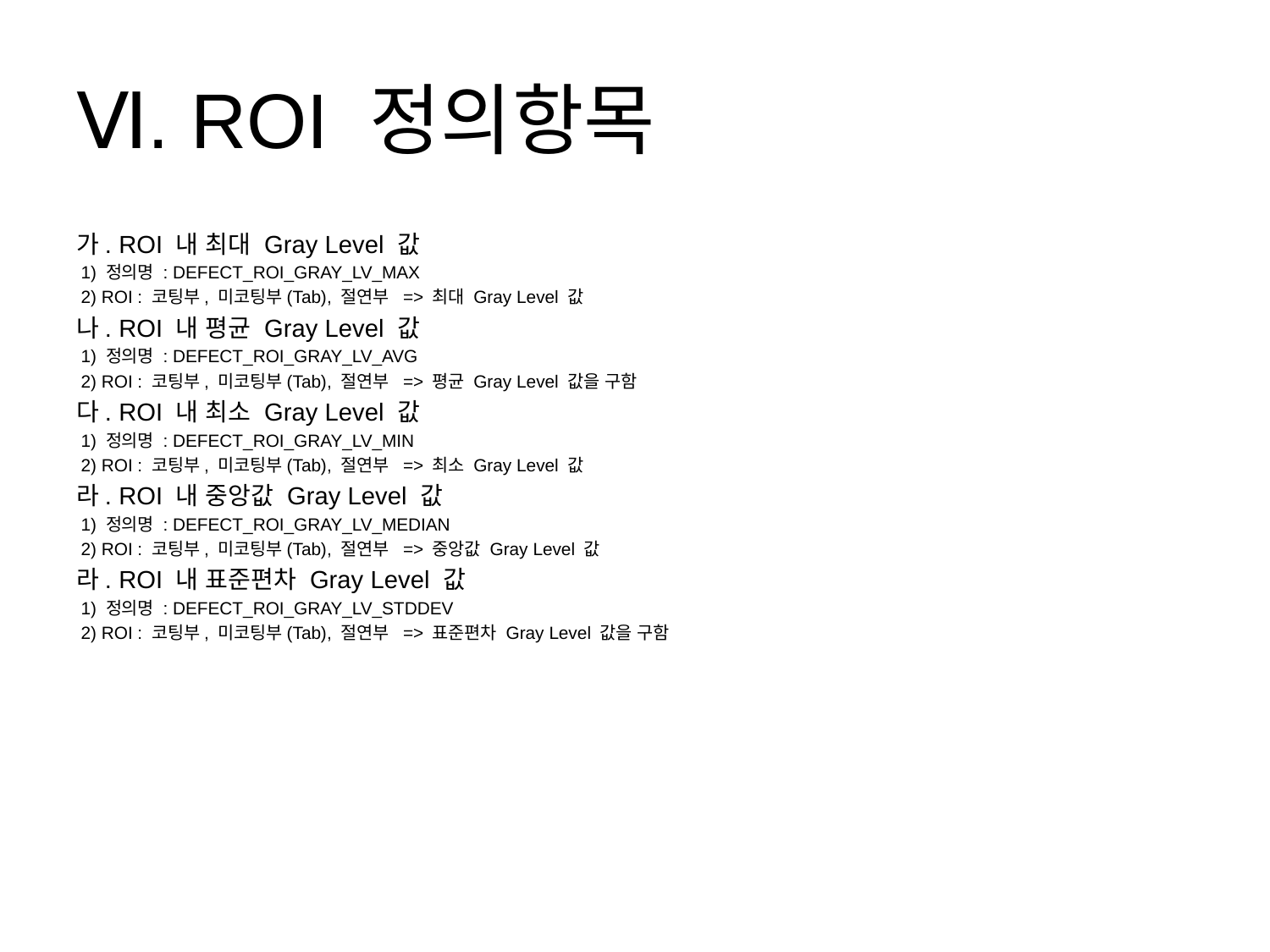

# Ⅵ. ROI 정의항목
가. ROI 내 최대 Gray Level 값
 1) 정의명 : DEFECT_ROI_GRAY_LV_MAX
 2) ROI : 코팅부, 미코팅부(Tab), 절연부  => 최대 Gray Level 값
나. ROI 내 평균 Gray Level 값
 1) 정의명 : DEFECT_ROI_GRAY_LV_AVG
 2) ROI : 코팅부, 미코팅부(Tab), 절연부  => 평균 Gray Level 값을 구함
다. ROI 내 최소 Gray Level 값
 1) 정의명 : DEFECT_ROI_GRAY_LV_MIN
 2) ROI : 코팅부, 미코팅부(Tab), 절연부  => 최소 Gray Level 값
라. ROI 내 중앙값 Gray Level 값
 1) 정의명 : DEFECT_ROI_GRAY_LV_MEDIAN
 2) ROI : 코팅부, 미코팅부(Tab), 절연부  => 중앙값 Gray Level 값
라. ROI 내 표준편차 Gray Level 값
 1) 정의명 : DEFECT_ROI_GRAY_LV_STDDEV
 2) ROI : 코팅부, 미코팅부(Tab), 절연부  => 표준편차 Gray Level 값을 구함